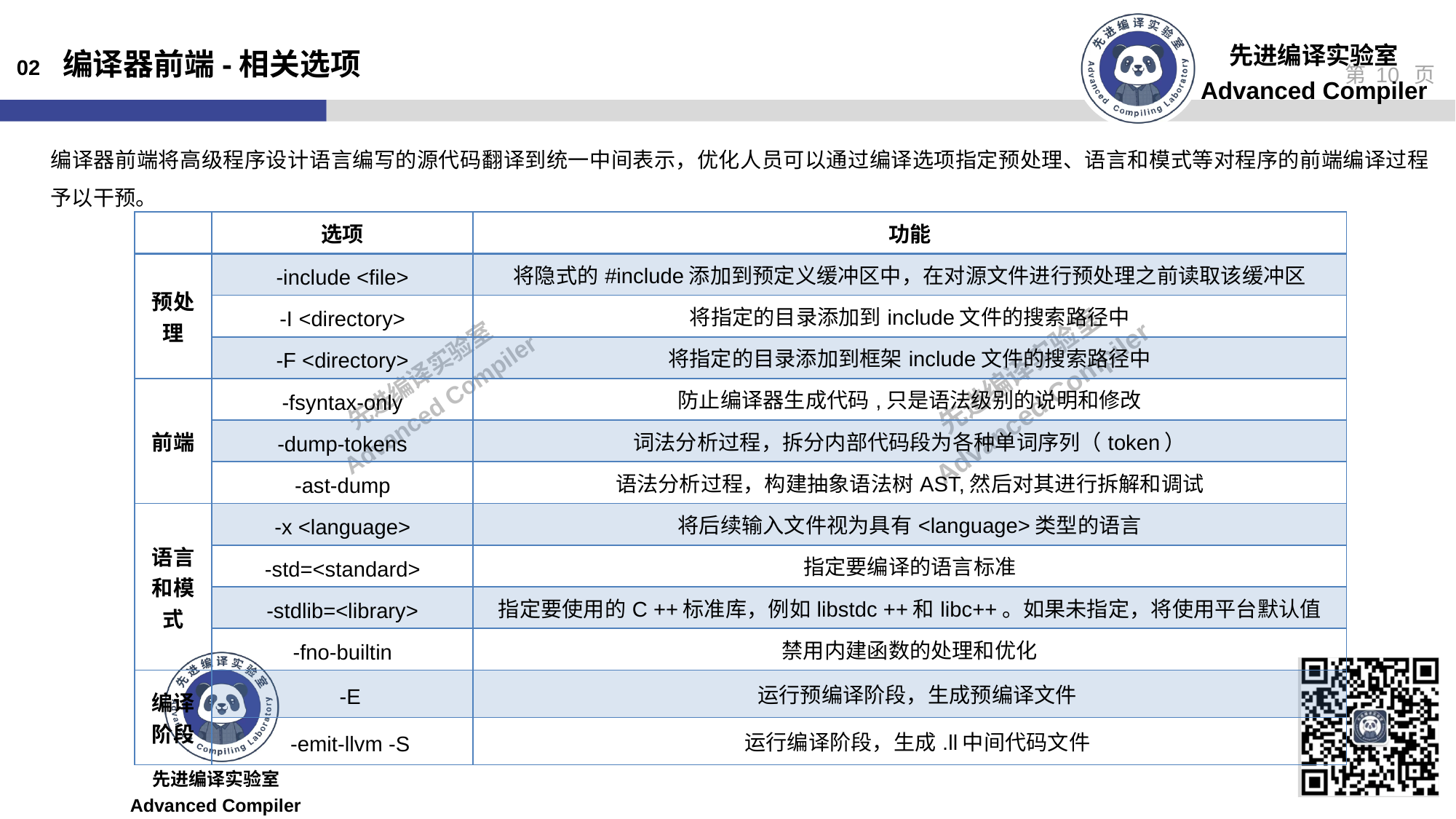

02  编译器前端-相关选项
编译器前端将高级程序设计语言编写的源代码翻译到统一中间表示，优化人员可以通过编译选项指定预处理、语言和模式等对程序的前端编译过程予以干预。
|  | 选项 | 功能 |
| --- | --- | --- |
| 预处理 | -include <file> | 将隐式的#include添加到预定义缓冲区中，在对源文件进行预处理之前读取该缓冲区 |
|  | -I <directory> | 将指定的目录添加到include文件的搜索路径中 |
|  | -F <directory> | 将指定的目录添加到框架include文件的搜索路径中 |
| 前端 | -fsyntax-only | 防止编译器生成代码,只是语法级别的说明和修改 |
|  | -dump-tokens | 词法分析过程，拆分内部代码段为各种单词序列（token） |
|  | -ast-dump | 语法分析过程，构建抽象语法树AST,然后对其进行拆解和调试 |
| 语言和模式 | -x <language> | 将后续输入文件视为具有<language>类型的语言 |
|  | -std=<standard> | 指定要编译的语言标准 |
|  | -stdlib=<library> | 指定要使用的C ++标准库，例如libstdc ++和libc++。如果未指定，将使用平台默认值 |
|  | -fno-builtin | 禁用内建函数的处理和优化 |
| 编译阶段 | -E | 运行预编译阶段，生成预编译文件 |
|  | -emit-llvm -S | 运行编译阶段，生成.ll中间代码文件 |